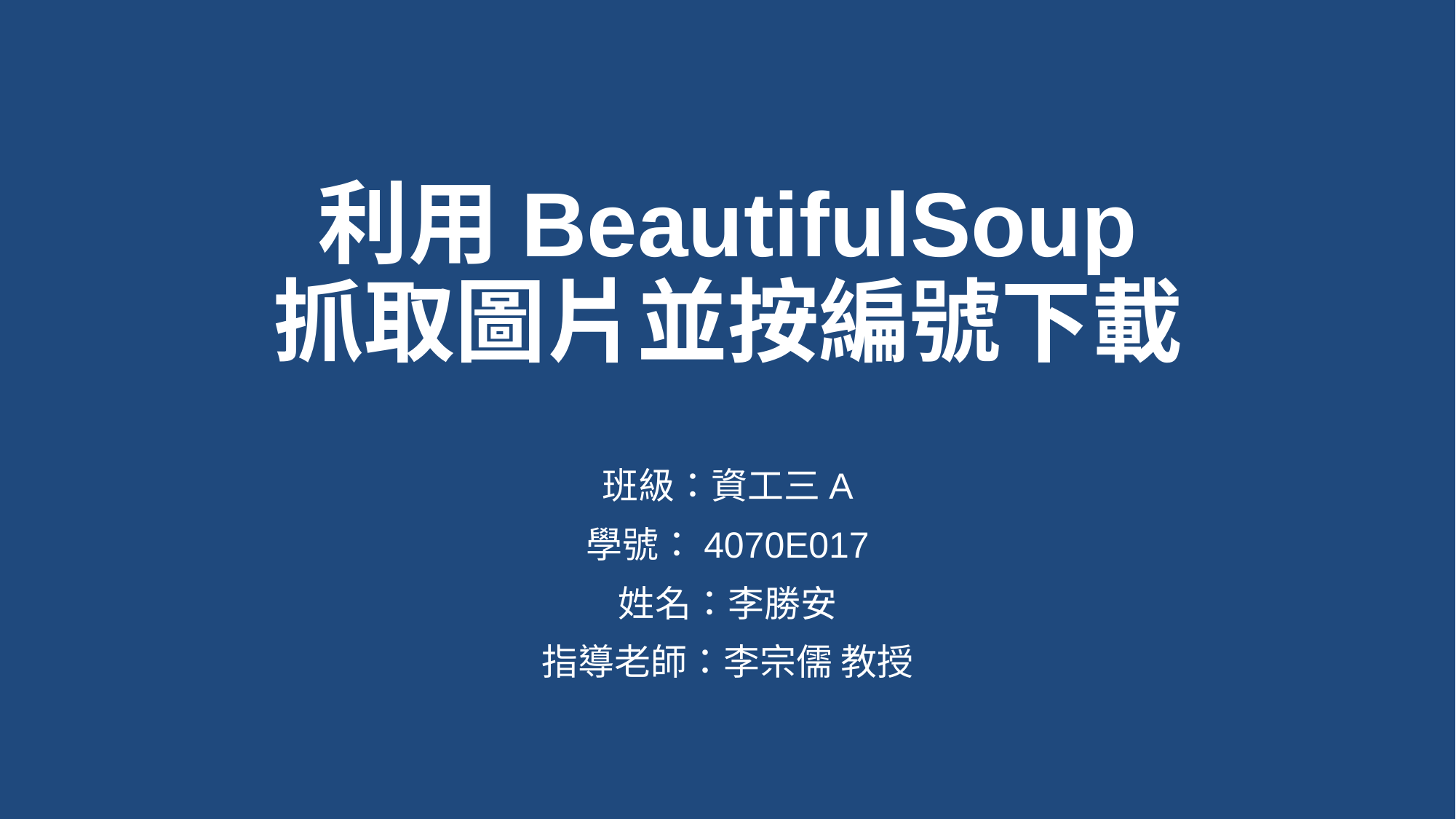

# 利用BeautifulSoup 抓取圖片並按編號下載
班級：資工三A
學號：4070E017
姓名：李勝安
指導老師：李宗儒 教授